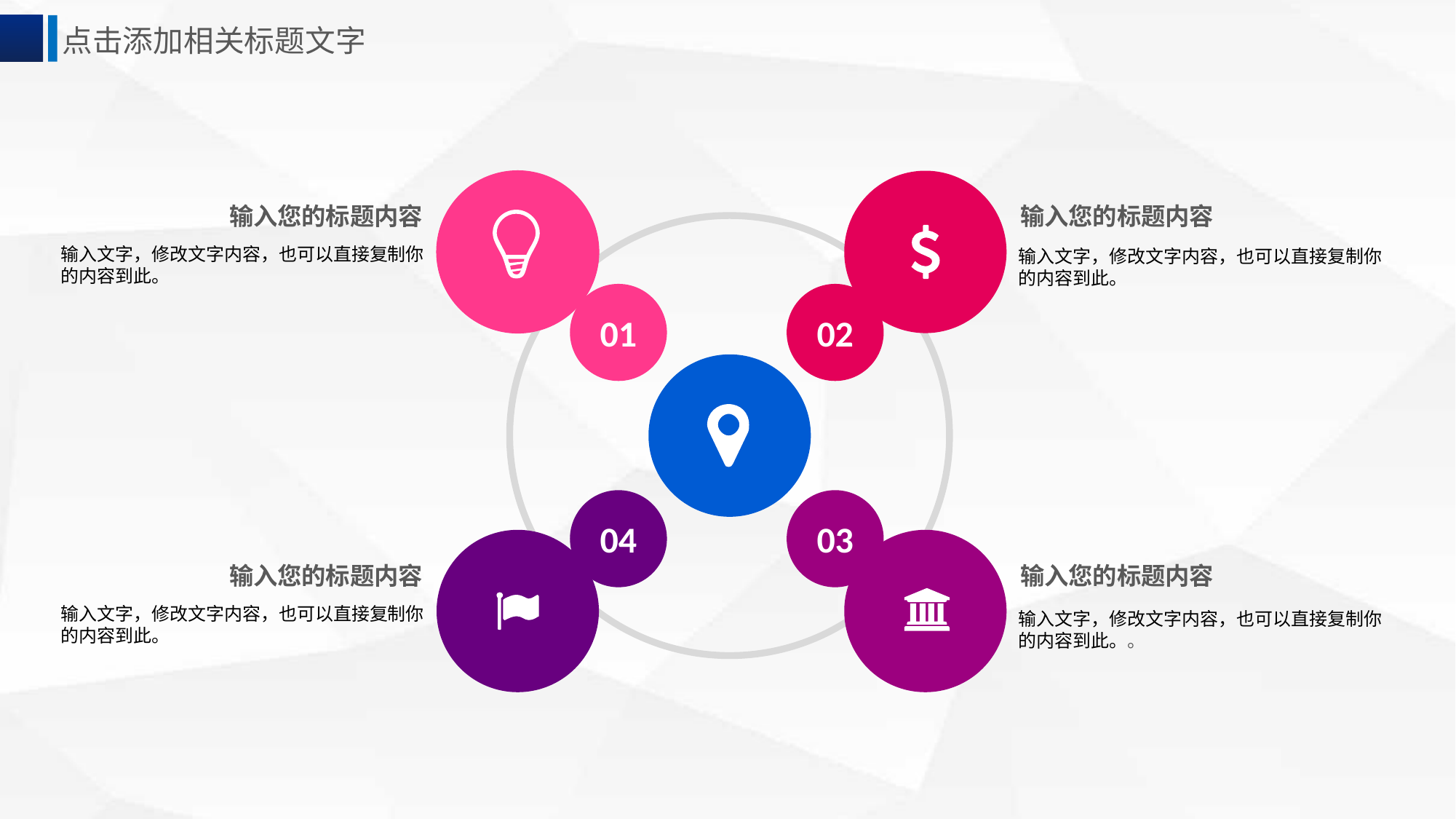

点击添加相关标题文字

输入您的标题内容
输入文字，修改文字内容，也可以直接复制你的内容到此。
输入您的标题内容
输入文字，修改文字内容，也可以直接复制你的内容到此。

01
02

04
03

输入您的标题内容
输入文字，修改文字内容，也可以直接复制你的内容到此。
输入您的标题内容
输入文字，修改文字内容，也可以直接复制你的内容到此。。